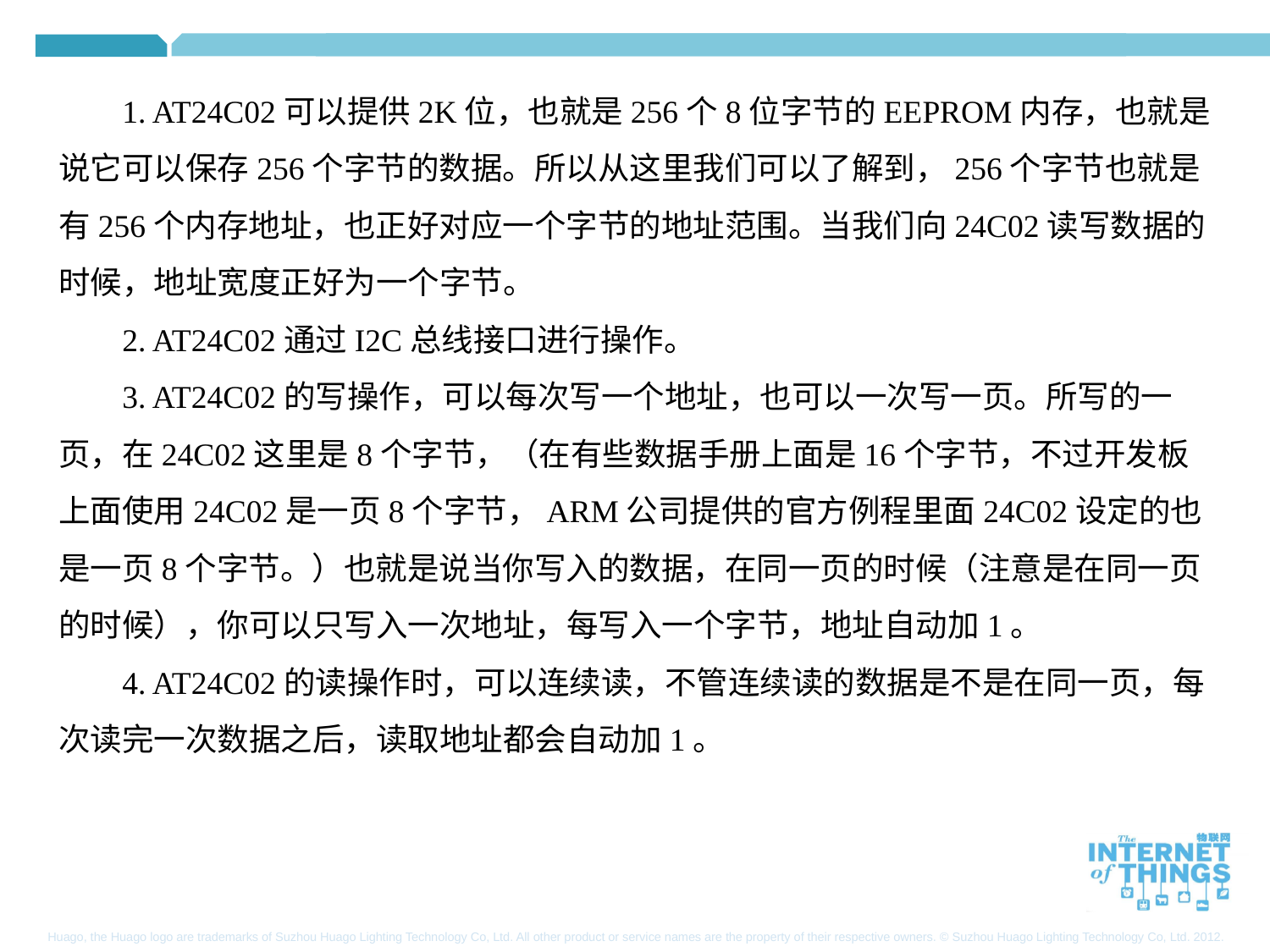

1. AT24C02可以提供2K位，也就是256个8位字节的EEPROM内存，也就是说它可以保存256个字节的数据。所以从这里我们可以了解到，256个字节也就是有256个内存地址，也正好对应一个字节的地址范围。当我们向24C02读写数据的时候，地址宽度正好为一个字节。
2. AT24C02通过I2C总线接口进行操作。
3. AT24C02的写操作，可以每次写一个地址，也可以一次写一页。所写的一页，在24C02这里是8个字节，（在有些数据手册上面是16个字节，不过开发板上面使用24C02是一页8个字节，ARM公司提供的官方例程里面24C02设定的也是一页8个字节。）也就是说当你写入的数据，在同一页的时候（注意是在同一页的时候），你可以只写入一次地址，每写入一个字节，地址自动加1。
4. AT24C02的读操作时，可以连续读，不管连续读的数据是不是在同一页，每次读完一次数据之后，读取地址都会自动加1。